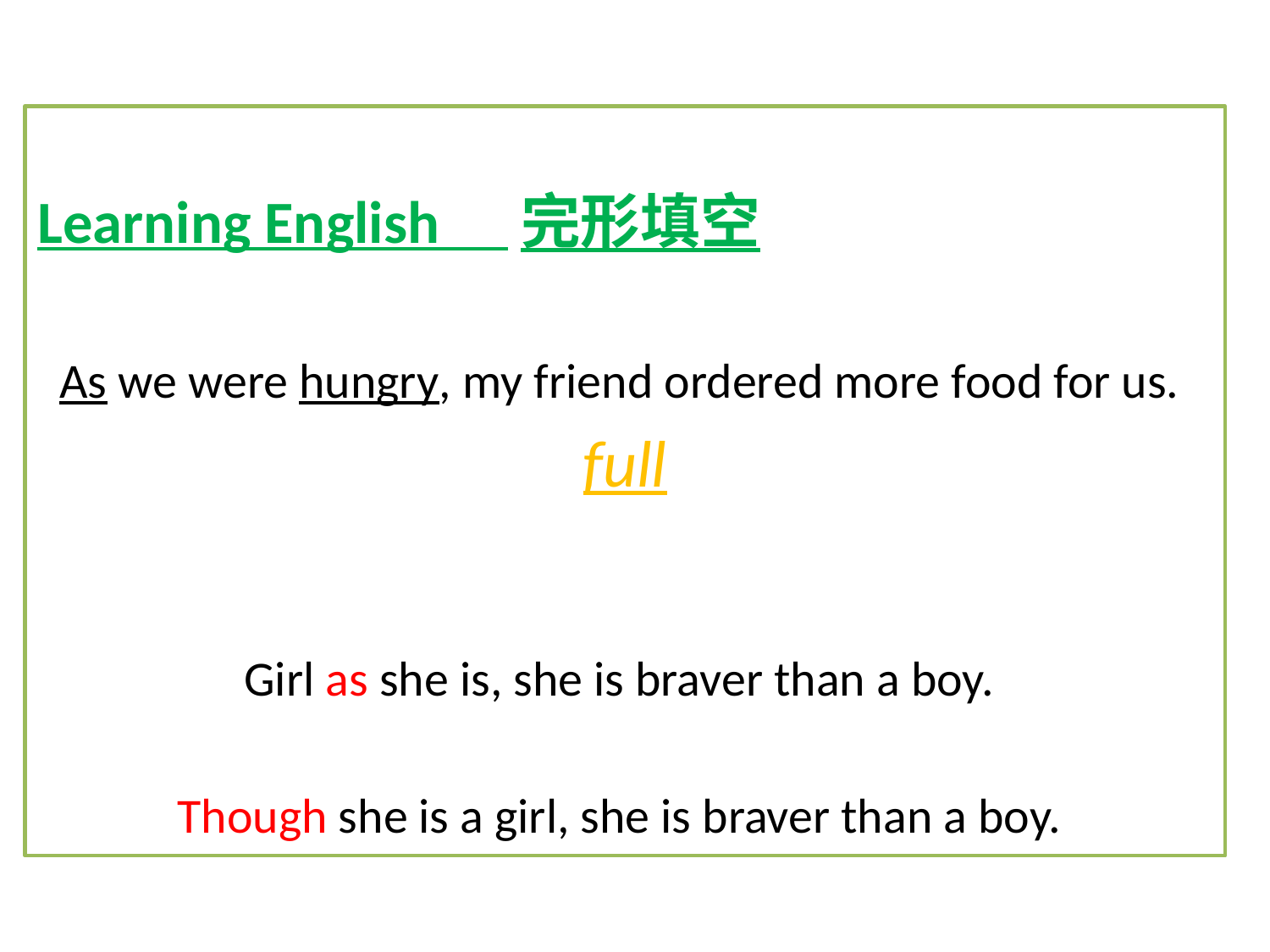

Learning English     完形填空

As we were hungry, my friend ordered more food for us.
full

Girl as she is, she is braver than a boy.

Though she is a girl, she is braver than a boy.